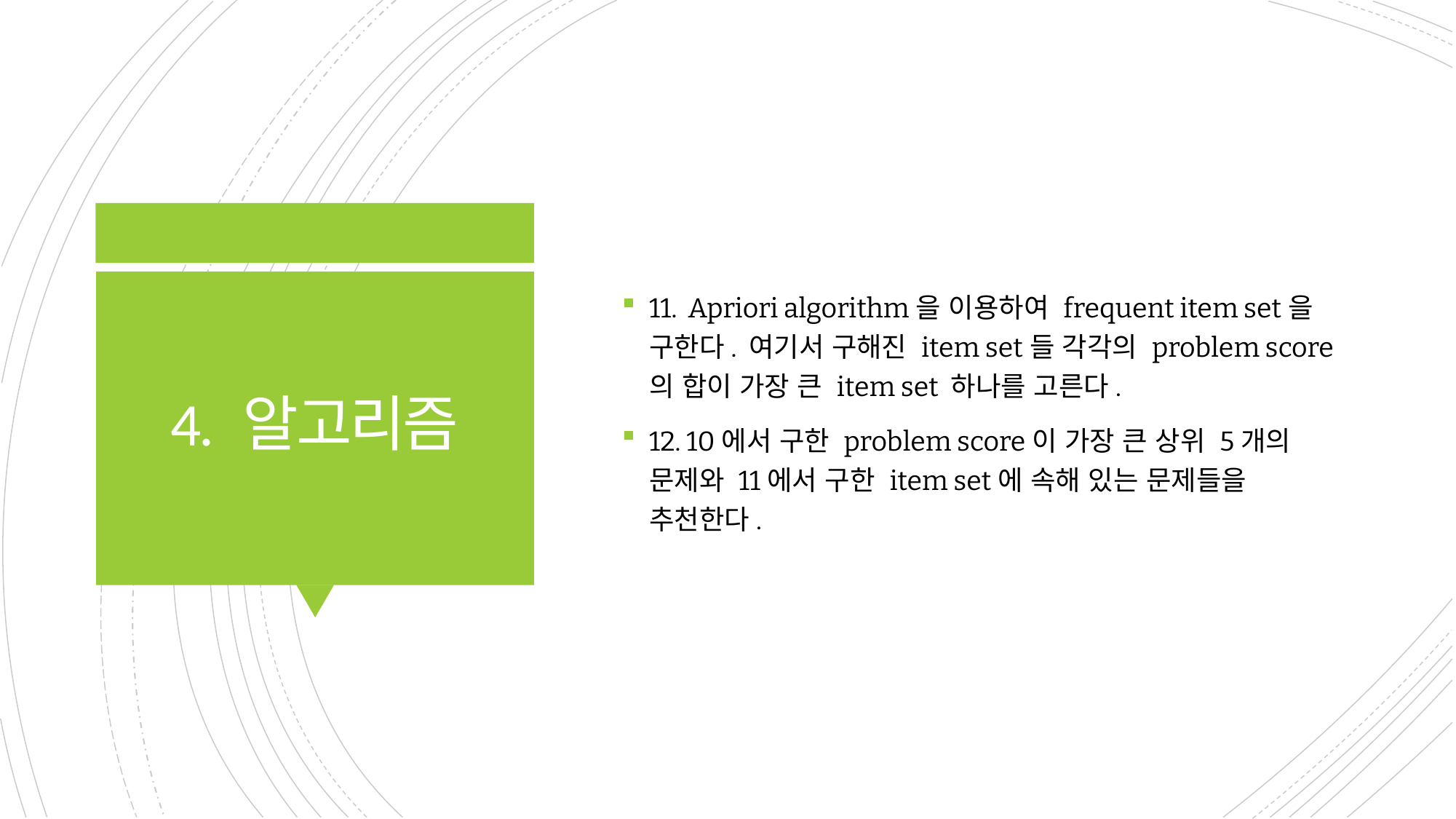

11.  Apriori algorithm을 이용하여 frequent item set을 구한다. 여기서 구해진 item set들 각각의 problem score의 합이 가장 큰 item set 하나를 고른다.
12. 10에서 구한 problem score이 가장 큰 상위 5개의 문제와 11에서 구한 item set에 속해 있는 문제들을 추천한다.
# 4. 알고리즘